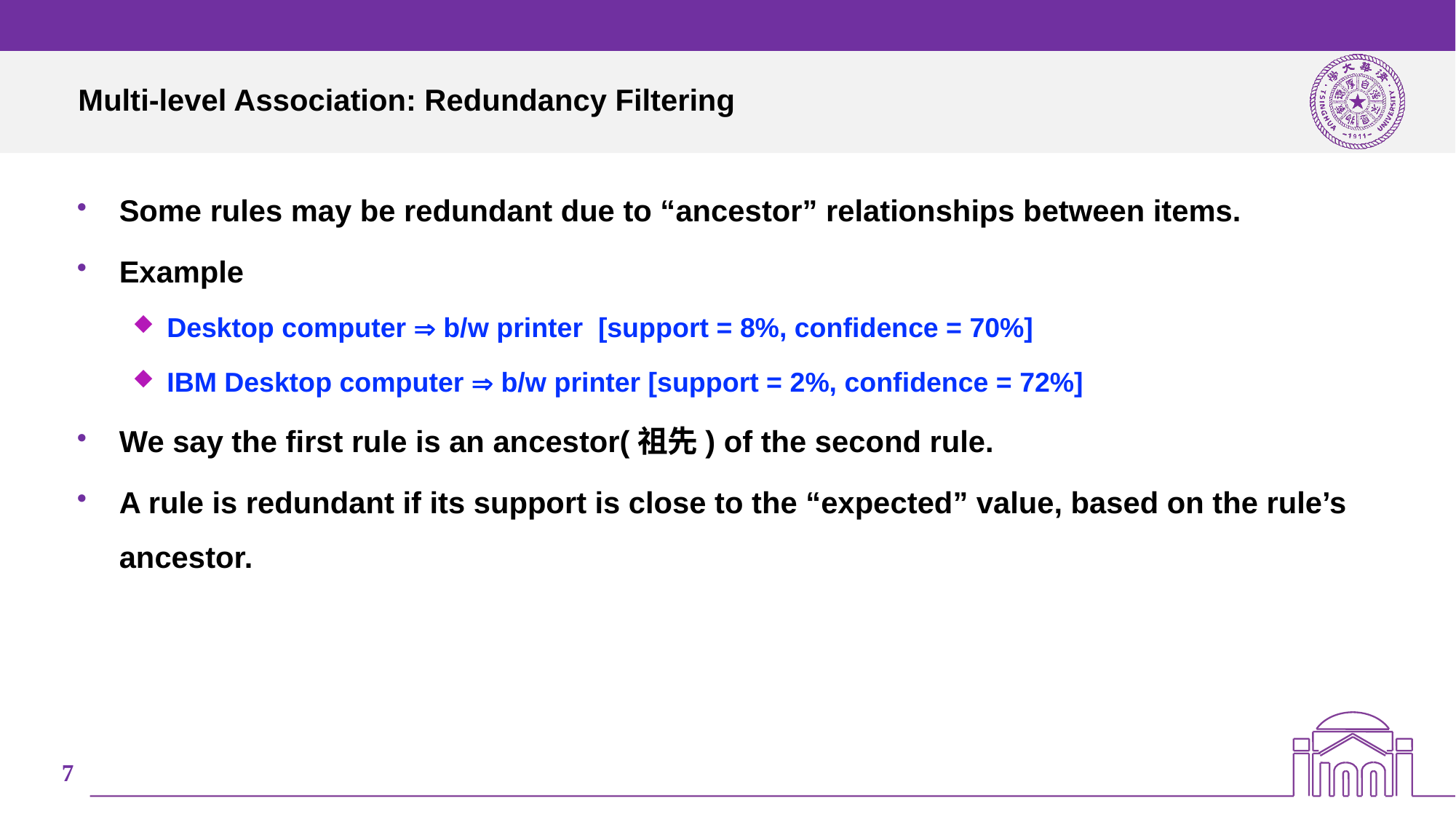

# Multi-level Association: Redundancy Filtering
Some rules may be redundant due to “ancestor” relationships between items.
Example
Desktop computer ⇒ b/w printer  [support = 8%, confidence = 70%]
IBM Desktop computer ⇒ b/w printer [support = 2%, confidence = 72%]
We say the first rule is an ancestor(祖先) of the second rule.
A rule is redundant if its support is close to the “expected” value, based on the rule’s ancestor.